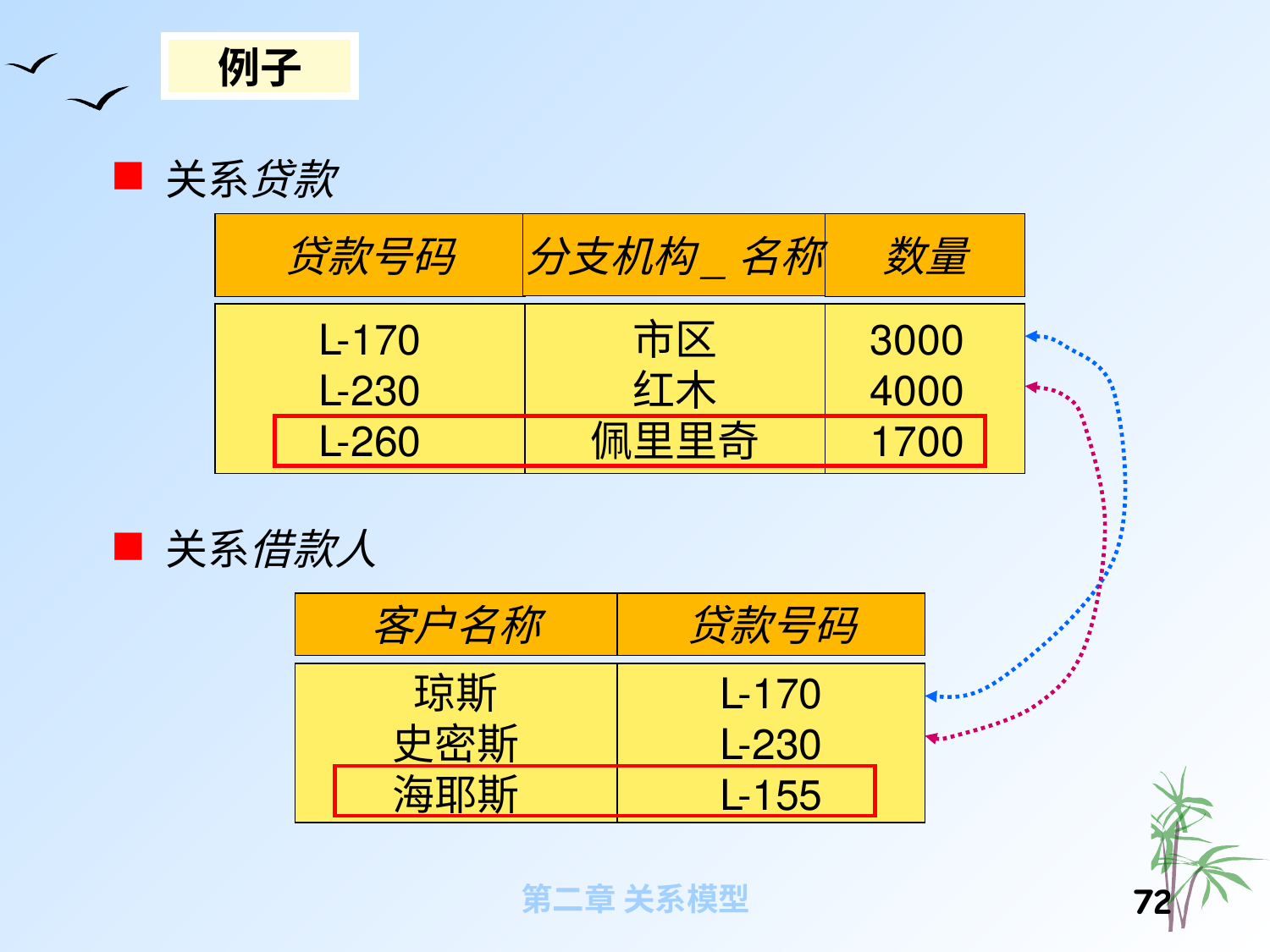

例子
关系贷款
贷款号码
分支机构_名称
数量
L-170
L-230
L-260
市区
红木
佩里里奇
3000
4000
1700

关系借款人
客户名称
贷款号码
琼斯
史密斯
海耶斯
L-170
L-230
L-155

第二章 关系模型
72